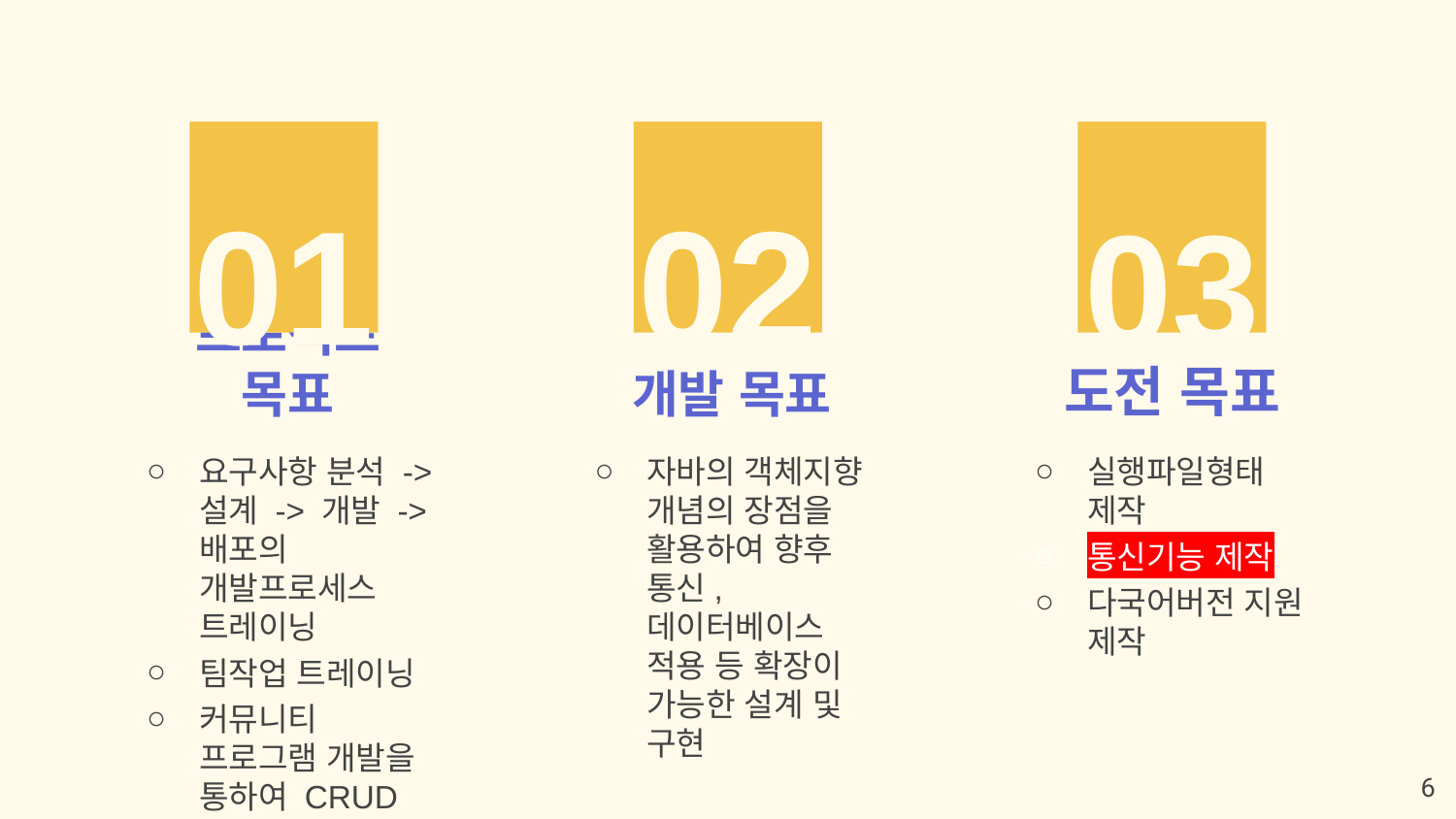

01
02
03
# 프로젝트 목표
개발 목표
도전 목표
요구사항 분석 -> 설계 -> 개발 -> 배포의 개발프로세스 트레이닝

팀작업 트레이닝

커뮤니티 프로그램 개발을 통하여 CRUD개발 숙달
자바의 객체지향 개념의 장점을 활용하여 향후 통신, 데이터베이스 적용 등 확장이 가능한 설계 및 구현
실행파일형태 제작

통신기능 제작

다국어버전 지원 제작
6